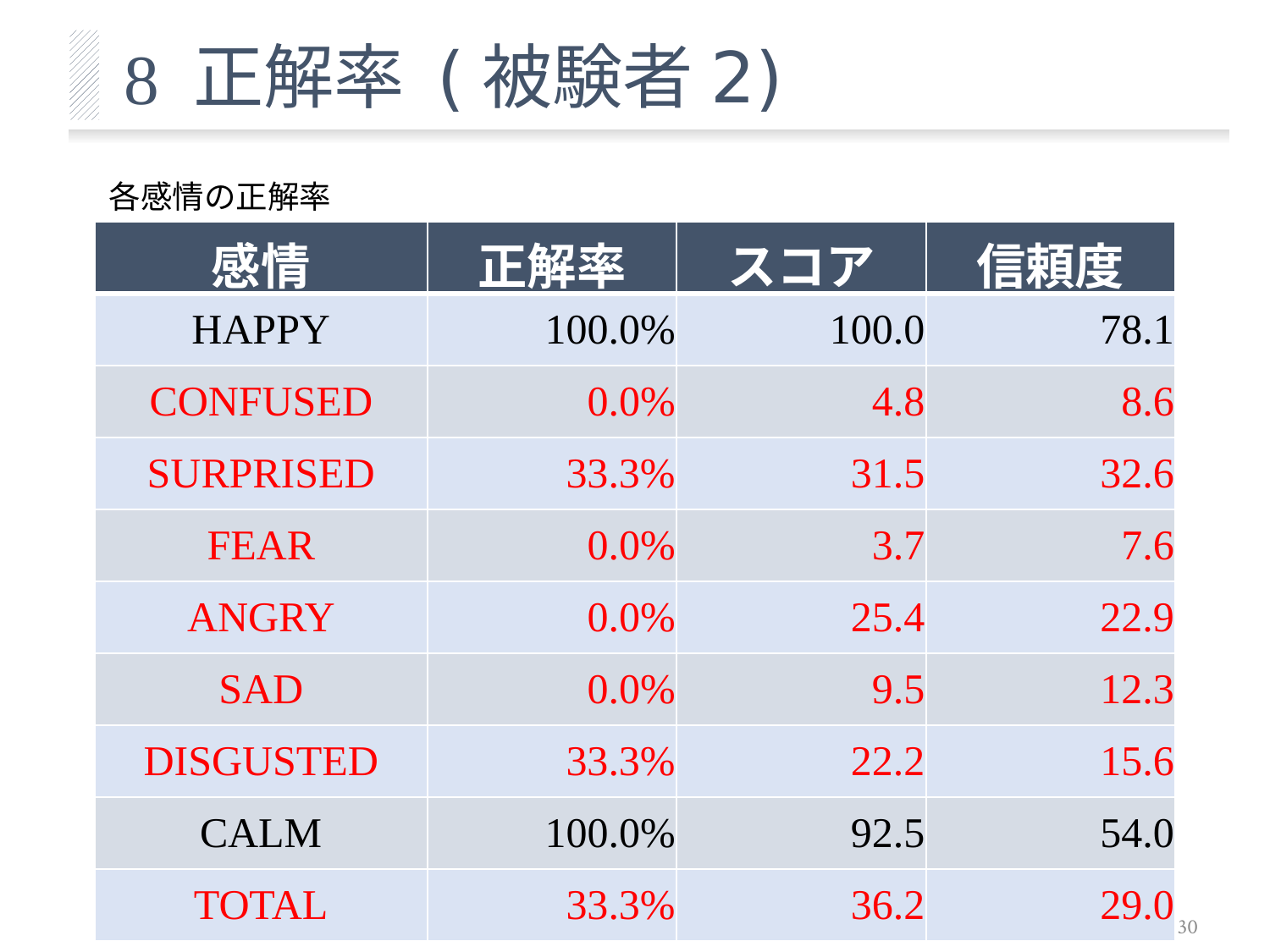

正解率 (被験者2)
8

各感情の正解率
| 感情 | 正解率 | スコア | 信頼度 |
| --- | --- | --- | --- |
| HAPPY | 100.0% | 100.0 | 78.1 |
| CONFUSED | 0.0% | 4.8 | 8.6 |
| SURPRISED | 33.3% | 31.5 | 32.6 |
| FEAR | 0.0% | 3.7 | 7.6 |
| ANGRY | 0.0% | 25.4 | 22.9 |
| SAD | 0.0% | 9.5 | 12.3 |
| DISGUSTED | 33.3% | 22.2 | 15.6 |
| CALM | 100.0% | 92.5 | 54.0 |
| TOTAL | 33.3% | 36.2 | 29.0 |
30